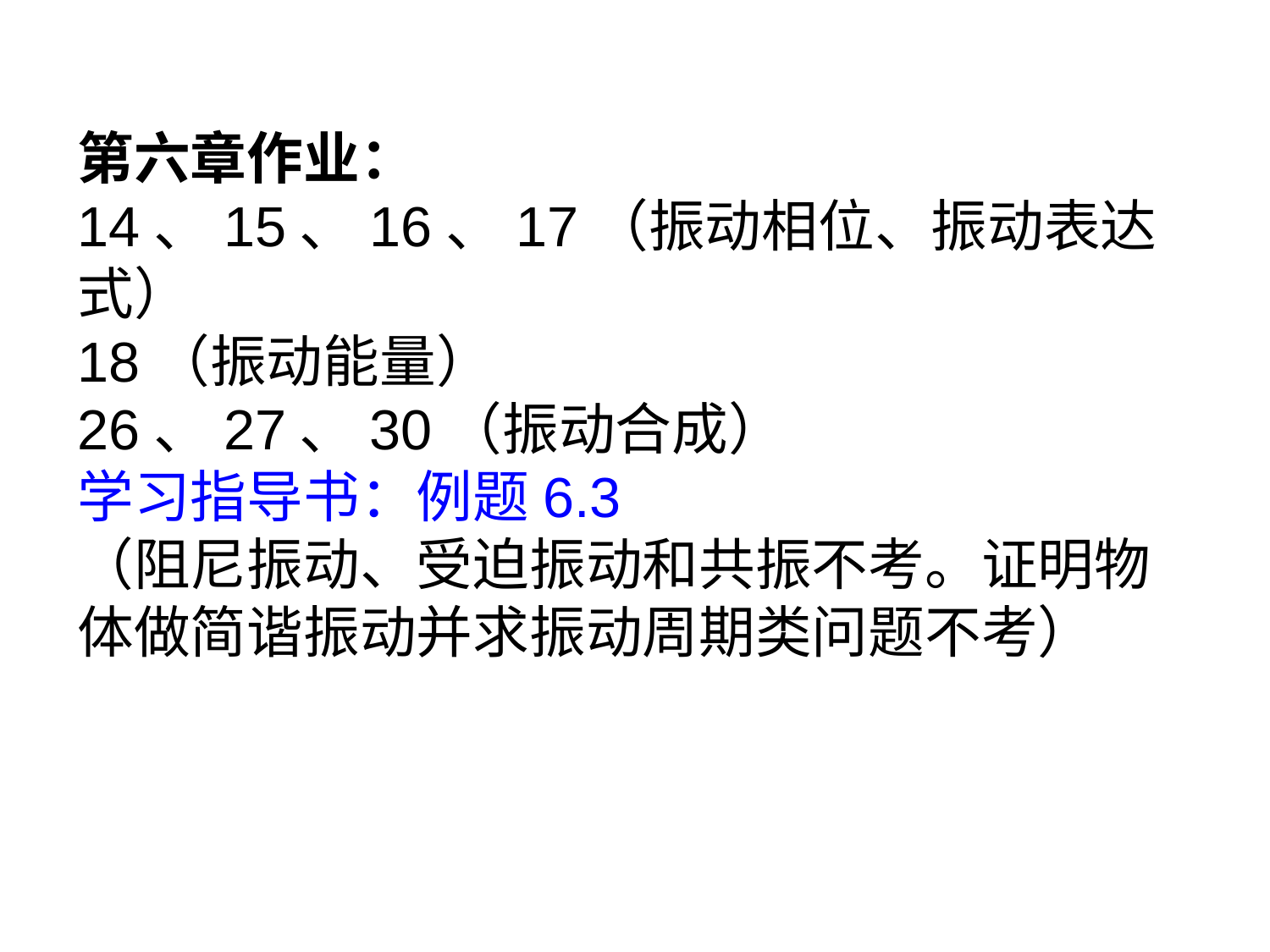

第六章作业：
14、15、16、17（振动相位、振动表达式）
18（振动能量）
26、27、30（振动合成）
学习指导书：例题6.3
（阻尼振动、受迫振动和共振不考。证明物体做简谐振动并求振动周期类问题不考）